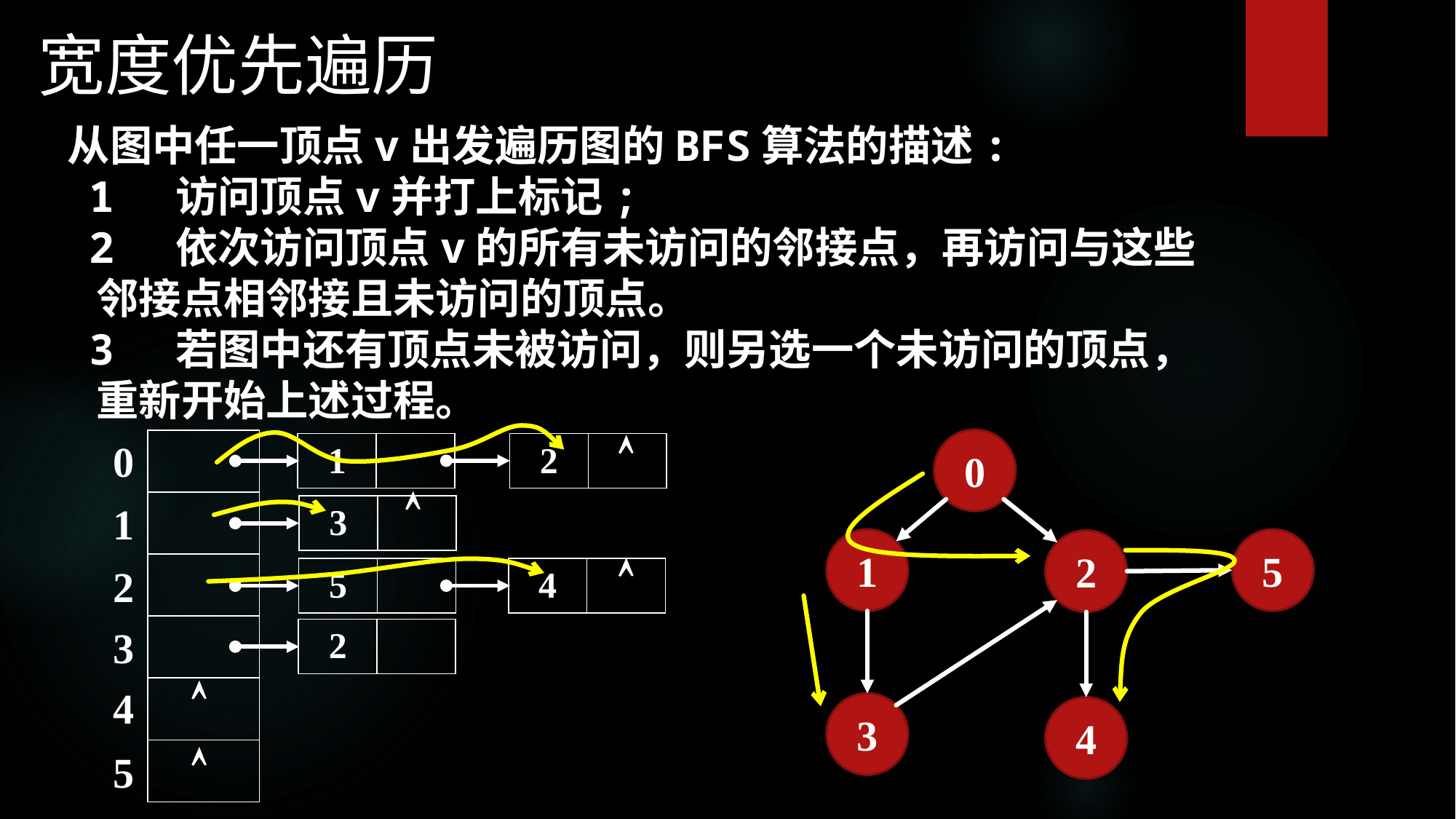

宽度优先遍历
  从图中任一顶点v出发遍历图的BFS算法的描述:
  1  访问顶点v并打上标记;
  2  依次访问顶点v的所有未访问的邻接点，再访问与这些
     邻接点相邻接且未访问的顶点。
  3  若图中还有顶点未被访问，则另选一个未访问的顶点，
     重新开始上述过程。
∧

0
0
|  |
| --- |
|  |
|  |
|  |
|  |
|  |
| 1 |  |
| --- | --- |
| 2 |  |
| --- | --- |

∧
1
| 3 |  |
| --- | --- |

5
1
2
∧

2
| 5 |  |
| --- | --- |
| 4 |  |
| --- | --- |

3
| 2 |  |
| --- | --- |
∧
4
3
4
∧
5